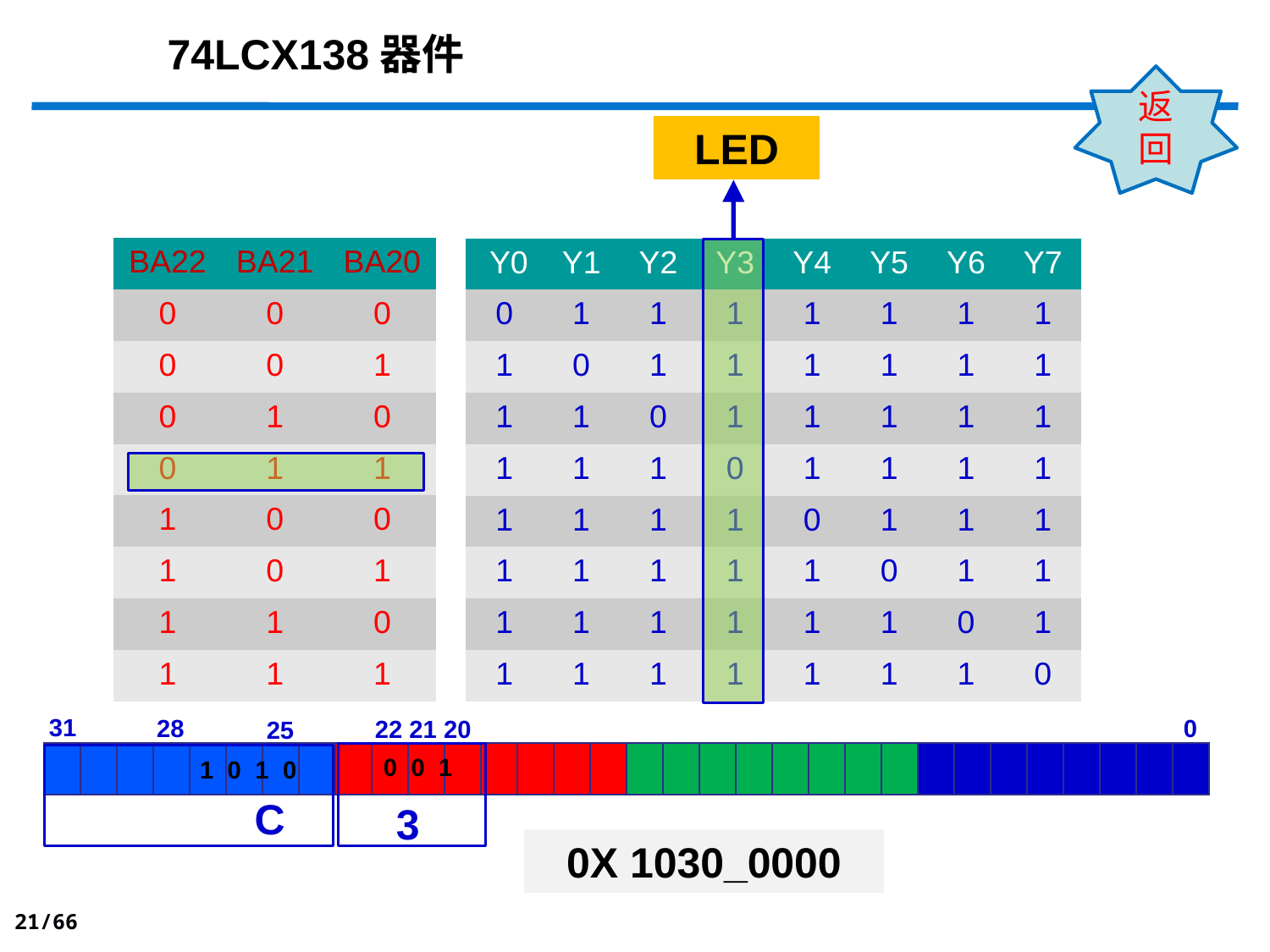

74LCX138器件
返回
LED
| BA22 | BA21 | BA20 |
| --- | --- | --- |
| 0 | 0 | 0 |
| 0 | 0 | 1 |
| 0 | 1 | 0 |
| 0 | 1 | 1 |
| 1 | 0 | 0 |
| 1 | 0 | 1 |
| 1 | 1 | 0 |
| 1 | 1 | 1 |
| Y0 | Y1 | Y2 | Y3 | Y4 | Y5 | Y6 | Y7 |
| --- | --- | --- | --- | --- | --- | --- | --- |
| 0 | 1 | 1 | 1 | 1 | 1 | 1 | 1 |
| 1 | 0 | 1 | 1 | 1 | 1 | 1 | 1 |
| 1 | 1 | 0 | 1 | 1 | 1 | 1 | 1 |
| 1 | 1 | 1 | 0 | 1 | 1 | 1 | 1 |
| 1 | 1 | 1 | 1 | 0 | 1 | 1 | 1 |
| 1 | 1 | 1 | 1 | 1 | 0 | 1 | 1 |
| 1 | 1 | 1 | 1 | 1 | 1 | 0 | 1 |
| 1 | 1 | 1 | 1 | 1 | 1 | 1 | 0 |

31
28
0
22 21 20
25

|  |  |  |  |  |  |  |  |  |  |  |  |  |  |  |  |  |  |  |  |  |  |  |  |  |  |  |  |  |  |  |  |
| --- | --- | --- | --- | --- | --- | --- | --- | --- | --- | --- | --- | --- | --- | --- | --- | --- | --- | --- | --- | --- | --- | --- | --- | --- | --- | --- | --- | --- | --- | --- | --- |

0  0  1
1  0  1  0
C
3
0X 1030_0000